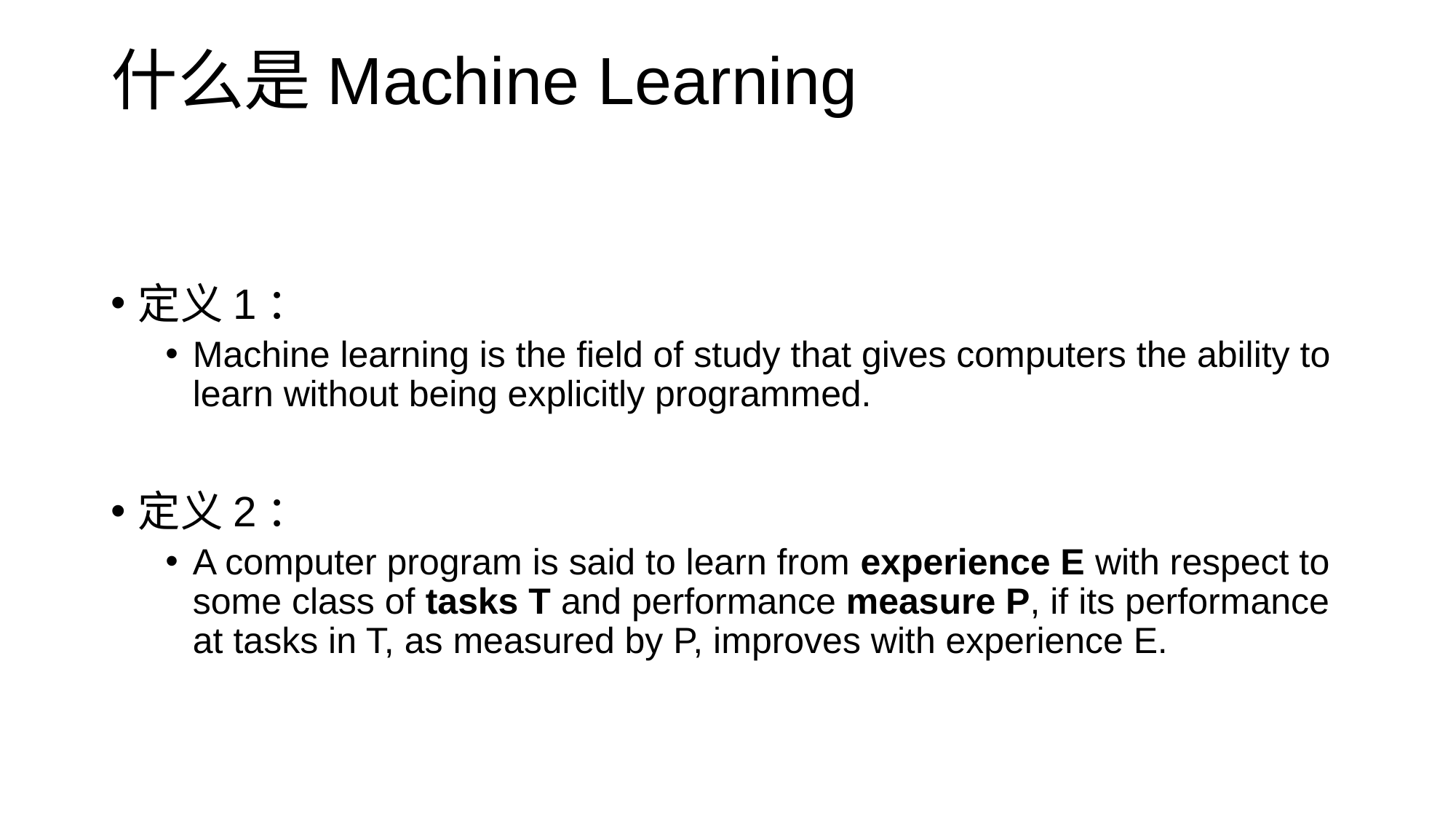

# 什么是Machine Learning

定义1：
Machine learning is the field of study that gives computers the ability to learn without being explicitly programmed.

定义2：
A computer program is said to learn from experience E with respect to some class of tasks T and performance measure P, if its performance at tasks in T, as measured by P, improves with experience E.